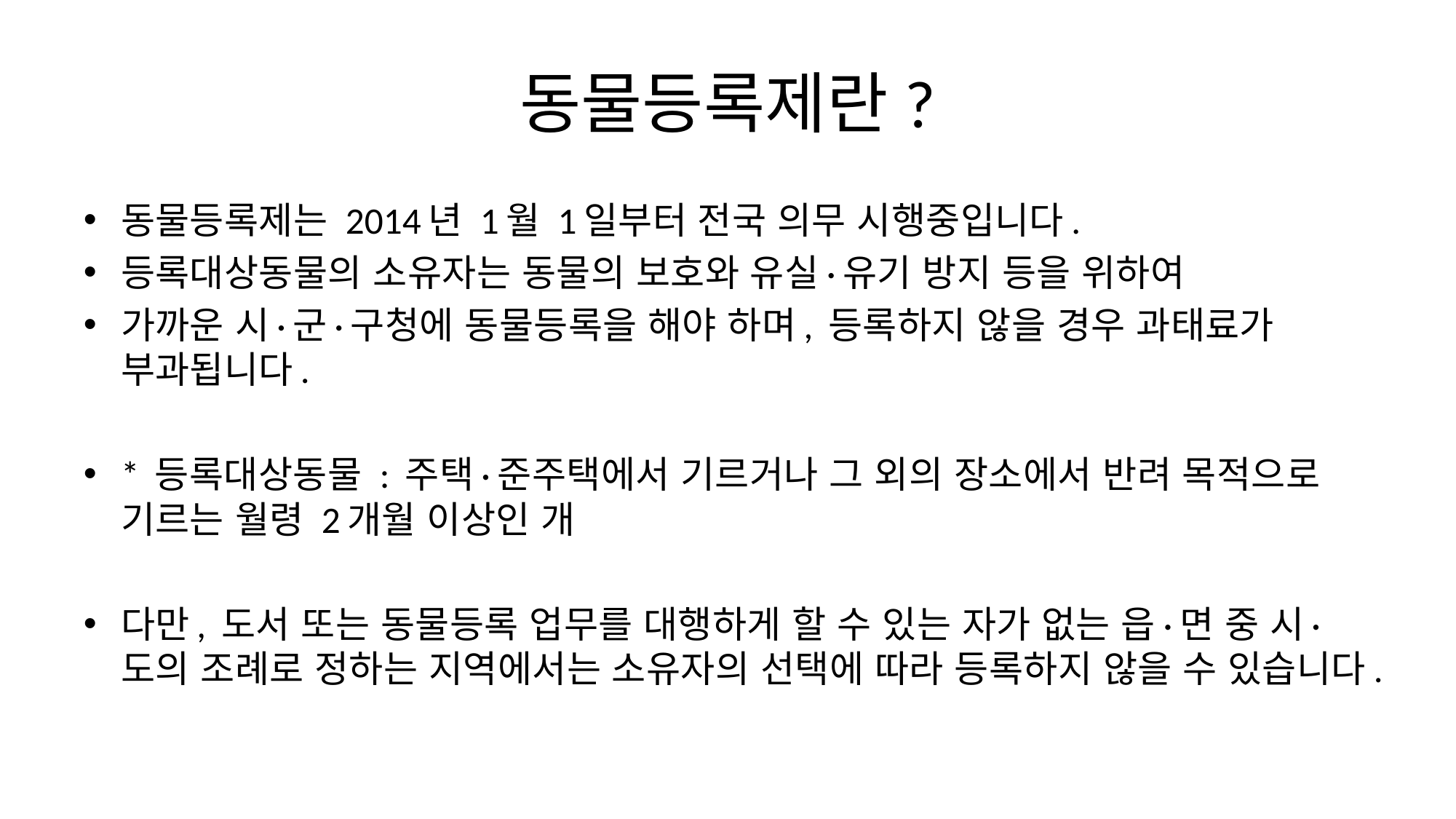

# 동물등록제란?
동물등록제는 2014년 1월 1일부터 전국 의무 시행중입니다.
등록대상동물의 소유자는 동물의 보호와 유실·유기 방지 등을 위하여
가까운 시·군·구청에 동물등록을 해야 하며, 등록하지 않을 경우 과태료가 부과됩니다.

* 등록대상동물 : 주택·준주택에서 기르거나 그 외의 장소에서 반려 목적으로 기르는 월령 2개월 이상인 개

다만, 도서 또는 동물등록 업무를 대행하게 할 수 있는 자가 없는 읍·면 중 시·도의 조례로 정하는 지역에서는 소유자의 선택에 따라 등록하지 않을 수 있습니다.